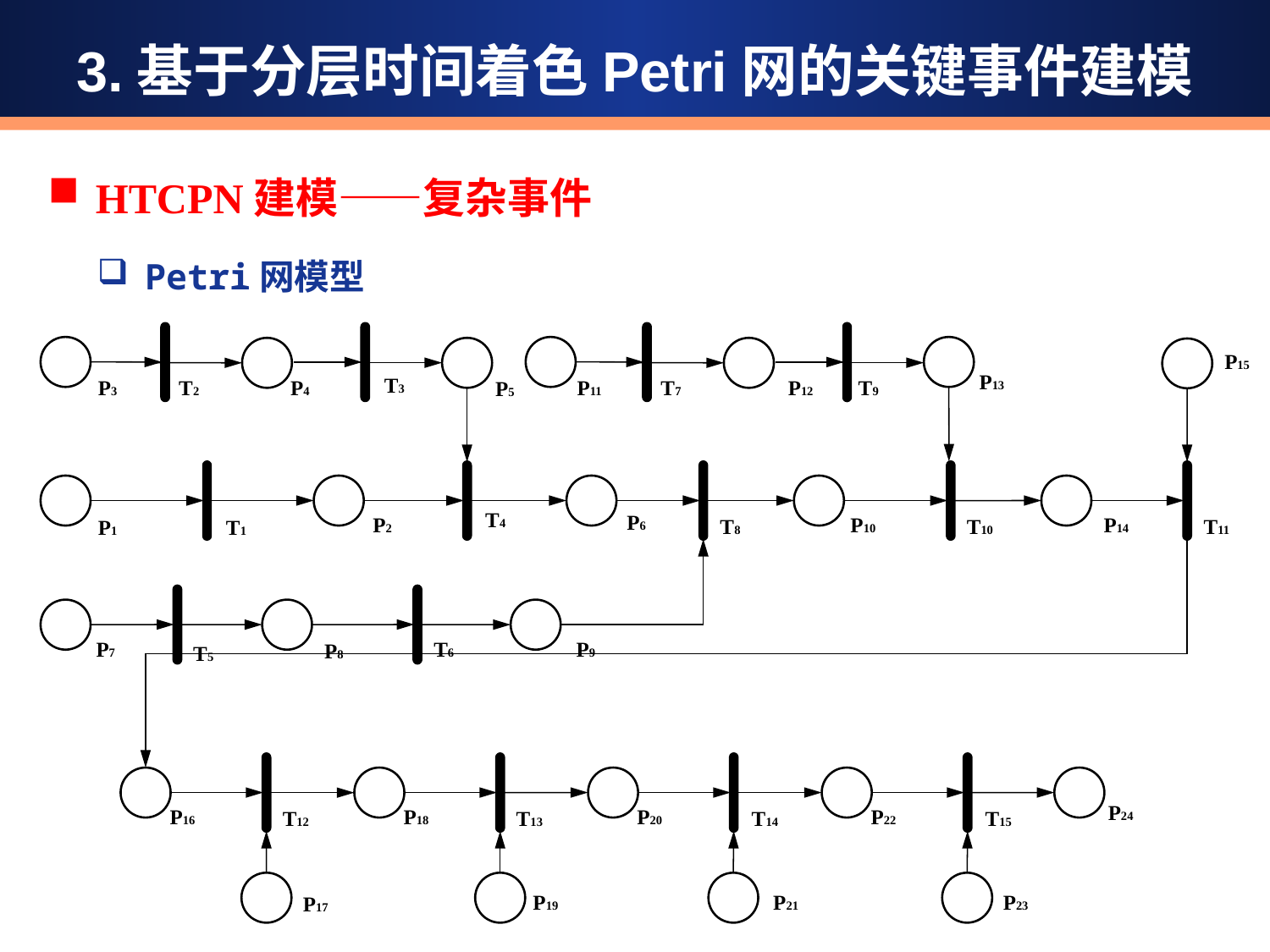

3.基于分层时间着色Petri网的关键事件建模
HTCPN建模——复杂事件
Petri网模型

P15
P13
T3
P4
P11
P12
P3
T2
T7
T9
P5

T4
P6
P2
P10
P14
T8
T10
T11
P1
T1

P7
T6
P9
P8
T5

P24
P16
P18
P20
P22
T12
T13
T14
T15

P19
P21
P23
P17